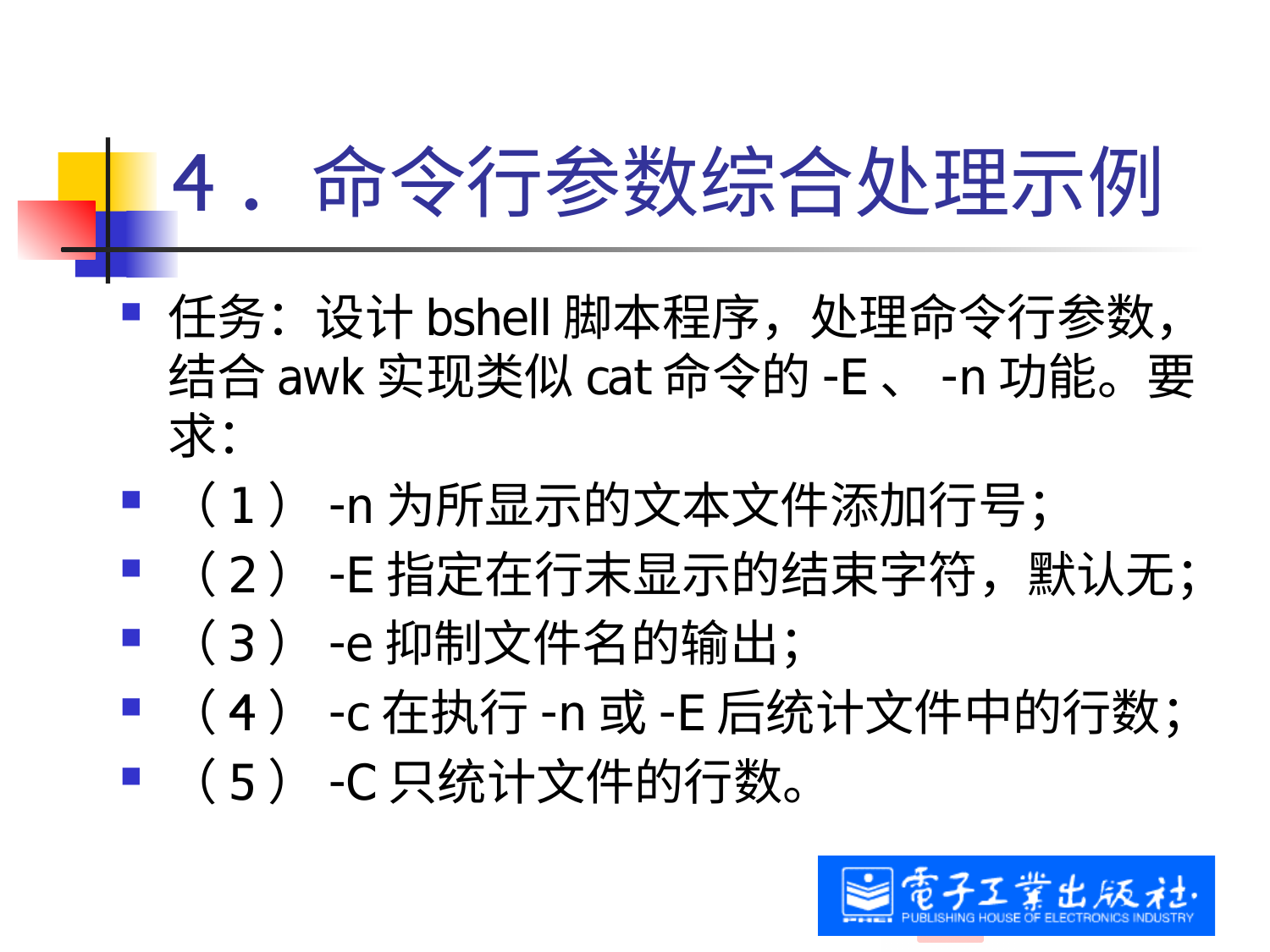

# 4．命令行参数综合处理示例
任务：设计bshell脚本程序，处理命令行参数，结合awk实现类似cat命令的-E、-n功能。要求：
（1）-n为所显示的文本文件添加行号；
（2）-E指定在行末显示的结束字符，默认无；
（3）-e抑制文件名的输出；
（4）-c在执行-n或-E后统计文件中的行数；
（5）-C只统计文件的行数。